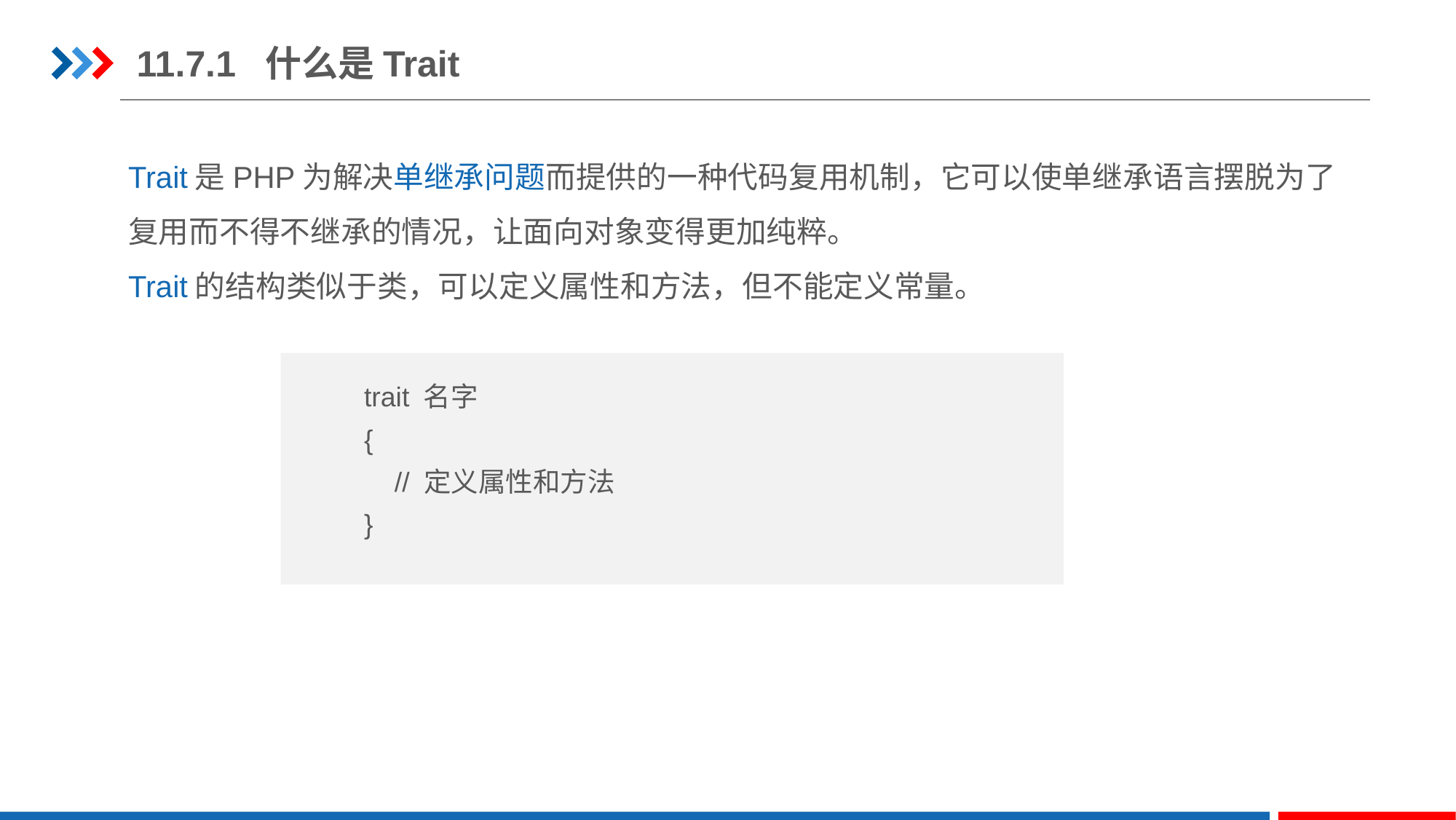

11.7.1  什么是Trait
Trait是PHP为解决单继承问题而提供的一种代码复用机制，它可以使单继承语言摆脱为了复用而不得不继承的情况，让面向对象变得更加纯粹。
Trait的结构类似于类，可以定义属性和方法，但不能定义常量。

trait 名字
{
    // 定义属性和方法
}